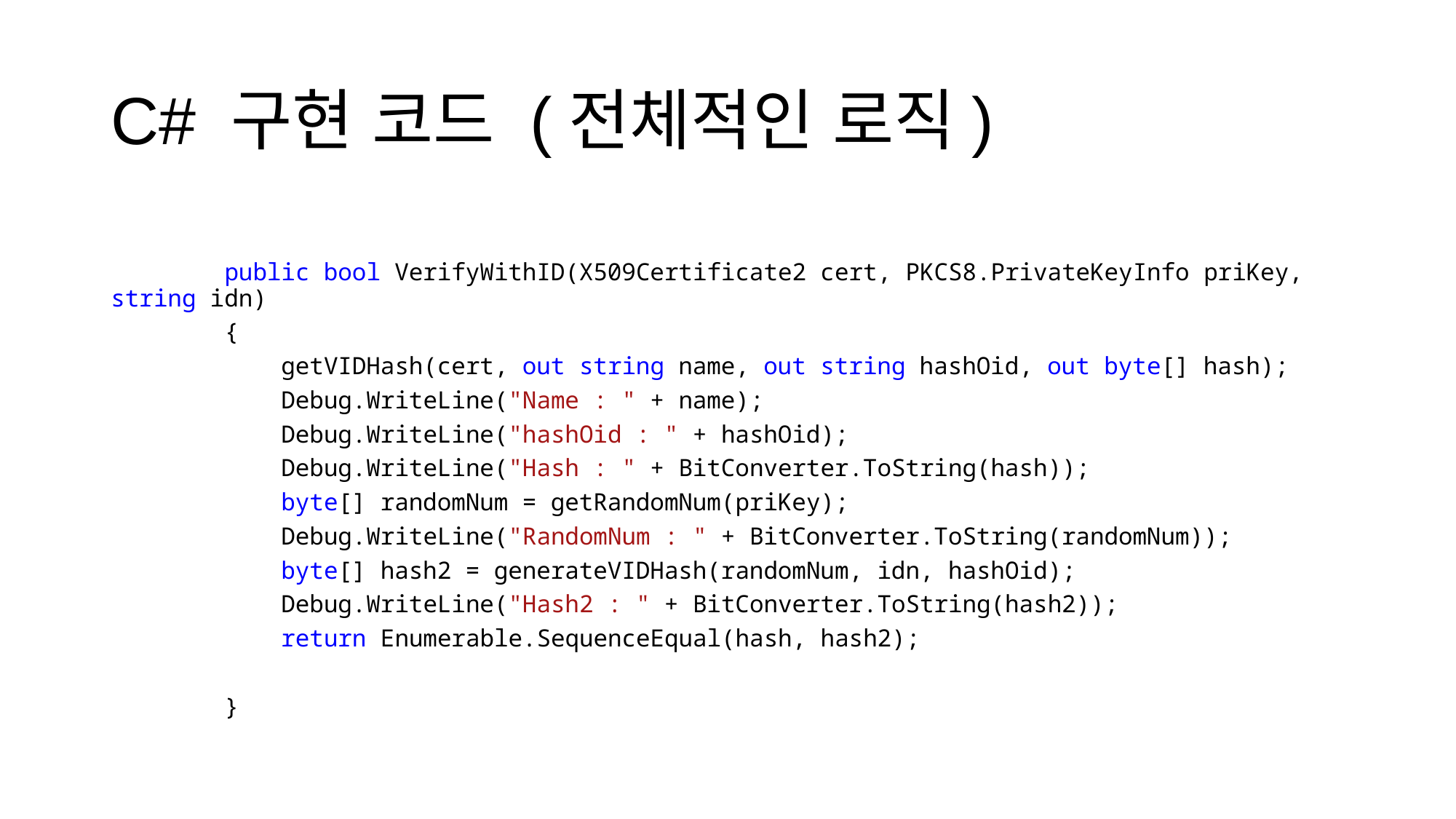

# C# 구현 코드 (전체적인 로직)

        public bool VerifyWithID(X509Certificate2 cert, PKCS8.PrivateKeyInfo priKey, string idn)
        {
            getVIDHash(cert, out string name, out string hashOid, out byte[] hash);
            Debug.WriteLine("Name : " + name);
            Debug.WriteLine("hashOid : " + hashOid);
            Debug.WriteLine("Hash : " + BitConverter.ToString(hash));
            byte[] randomNum = getRandomNum(priKey);
            Debug.WriteLine("RandomNum : " + BitConverter.ToString(randomNum));
            byte[] hash2 = generateVIDHash(randomNum, idn, hashOid);
            Debug.WriteLine("Hash2 : " + BitConverter.ToString(hash2));
            return Enumerable.SequenceEqual(hash, hash2);

        }